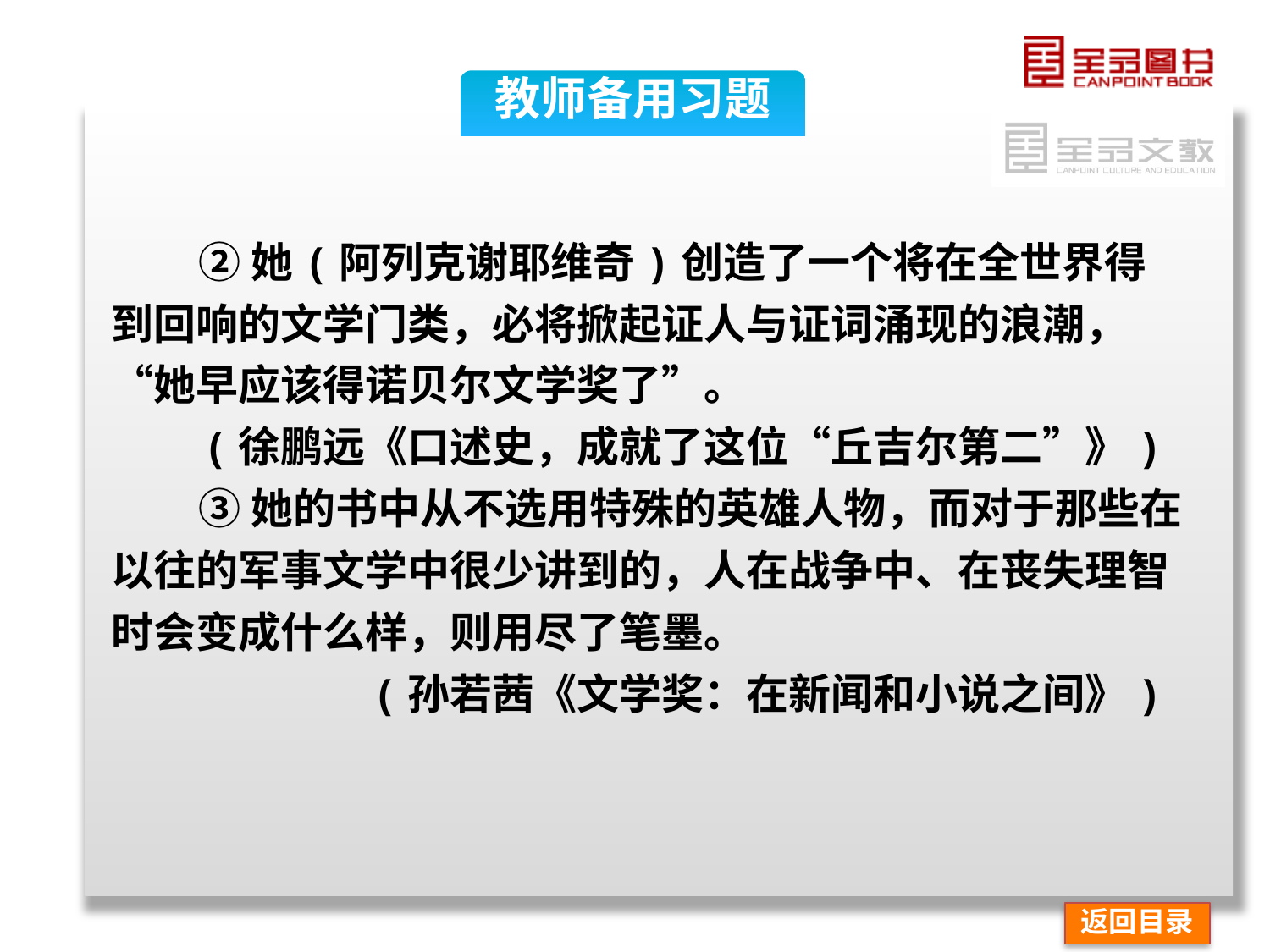

教师备用习题
②她(阿列克谢耶维奇)创造了一个将在全世界得到回响的文学门类，必将掀起证人与证词涌现的浪潮，“她早应该得诺贝尔文学奖了”。
(徐鹏远《口述史，成就了这位“丘吉尔第二”》)
③她的书中从不选用特殊的英雄人物，而对于那些在以往的军事文学中很少讲到的，人在战争中、在丧失理智时会变成什么样，则用尽了笔墨。
(孙若茜《文学奖：在新闻和小说之间》)
返回目录